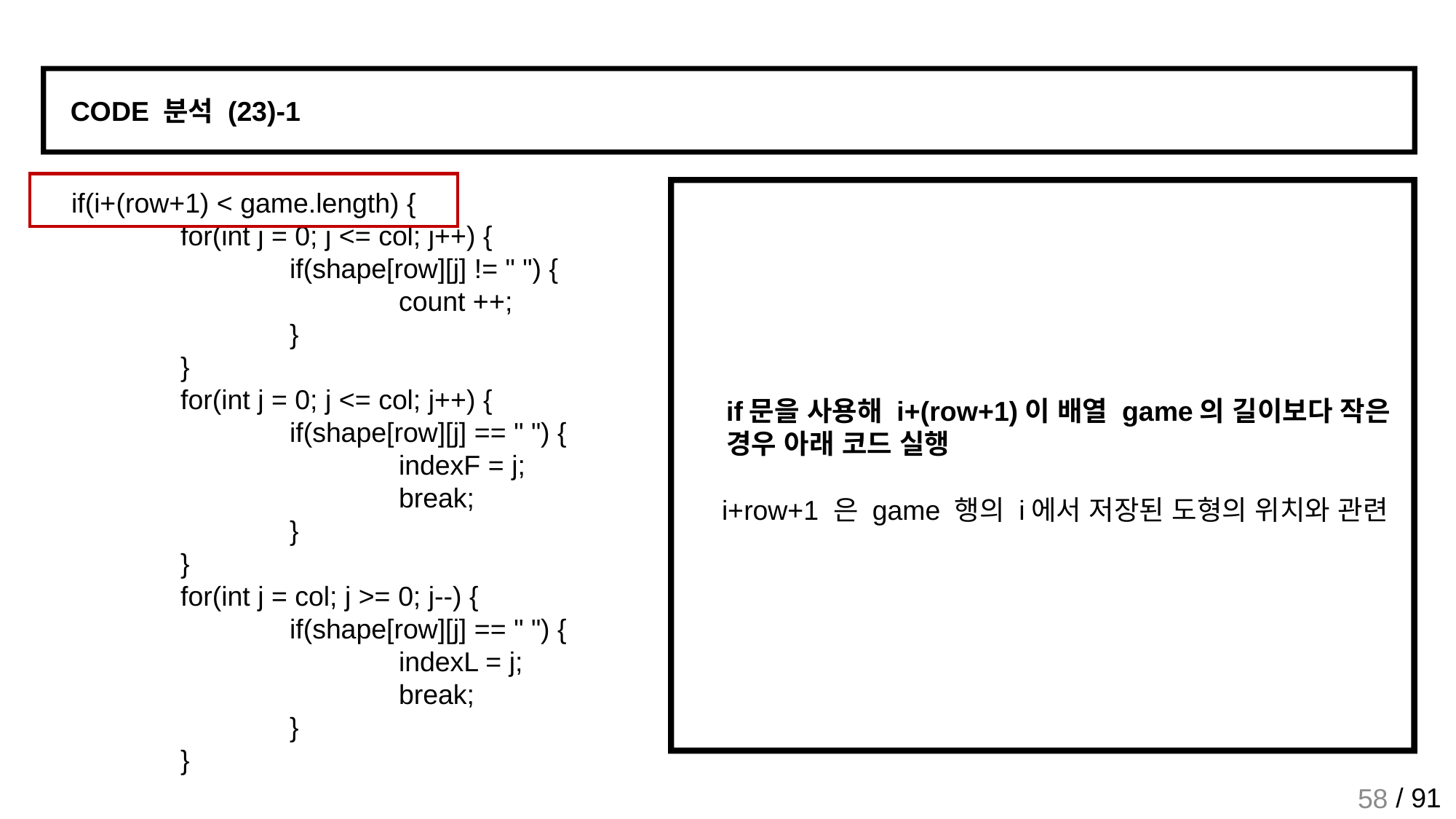

CODE 분석 (23)-1

		if(i+(row+1) < game.length) {
			for(int j = 0; j <= col; j++) {
				if(shape[row][j] != " ") {
					count ++;
				}
			}
			for(int j = 0; j <= col; j++) {
				if(shape[row][j] == " ") {
					indexF = j;
					break;
				}
			}
			for(int j = col; j >= 0; j--) {
				if(shape[row][j] == " ") {
					indexL = j;
					break;
				}
			}
if문을 사용해 i+(row+1)이 배열 game의 길이보다 작은
경우 아래 코드 실행
i+row+1 은 game 행의 i에서 저장된 도형의 위치와 관련
58